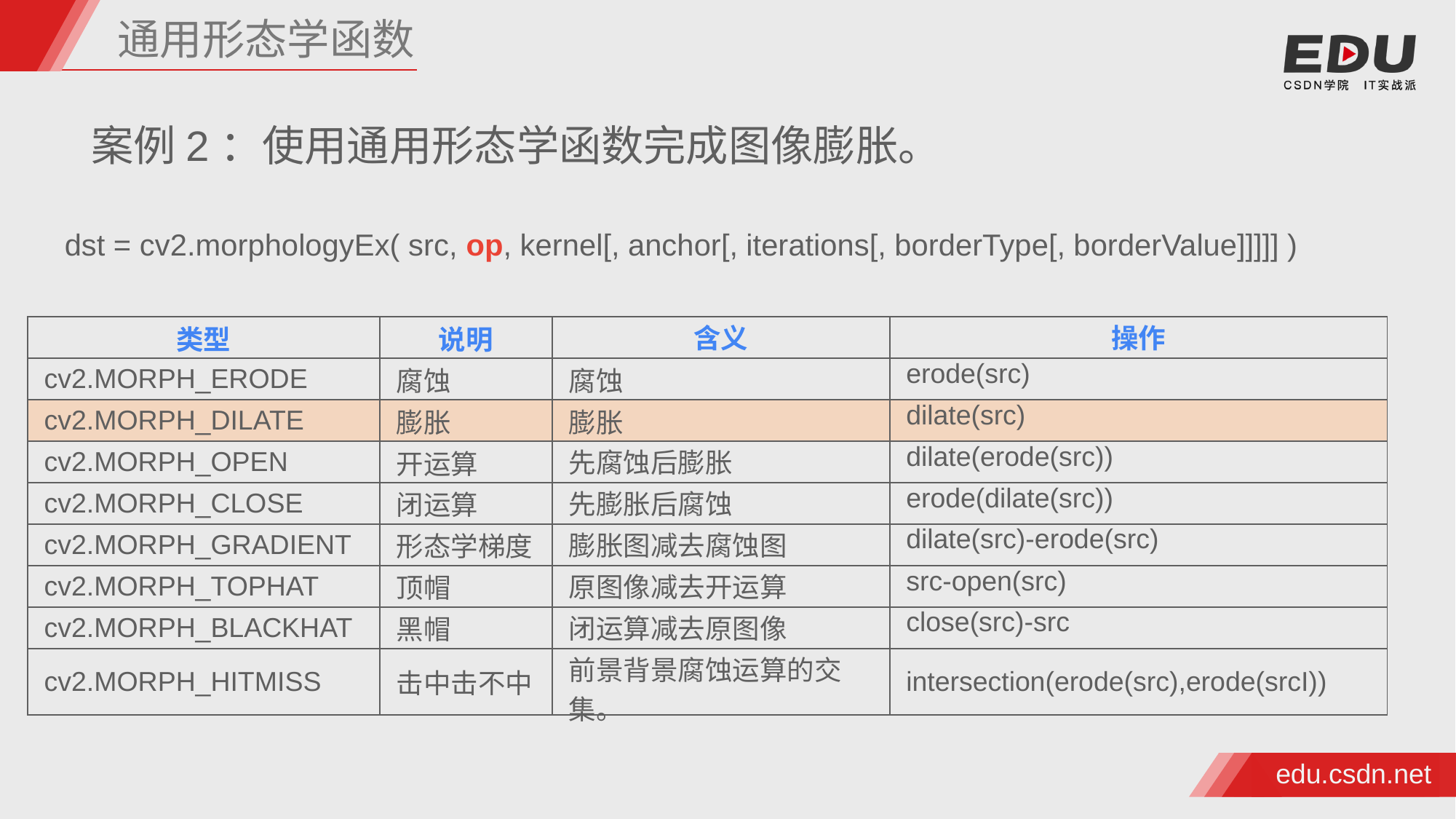

通用形态学函数

案例2：使用通用形态学函数完成图像膨胀。
dst = cv2.morphologyEx( src, op, kernel[, anchor[, iterations[, borderType[, borderValue]]]]] )
| 类型 | 说明 | 含义 | 操作 |
| --- | --- | --- | --- |
| cv2.MORPH\_ERODE | 腐蚀 | 腐蚀 | erode(src) |
| cv2.MORPH\_DILATE | 膨胀 | 膨胀 | dilate(src) |
| cv2.MORPH\_OPEN | 开运算 | 先腐蚀后膨胀 | dilate(erode(src)) |
| cv2.MORPH\_CLOSE | 闭运算 | 先膨胀后腐蚀 | erode(dilate(src)) |
| cv2.MORPH\_GRADIENT | 形态学梯度 | 膨胀图减去腐蚀图 | dilate(src)-erode(src) |
| cv2.MORPH\_TOPHAT | 顶帽 | 原图像减去开运算 | src-open(src) |
| cv2.MORPH\_BLACKHAT | 黑帽 | 闭运算减去原图像 | close(src)-src |
| cv2.MORPH\_HITMISS | 击中击不中 | 前景背景腐蚀运算的交集。 | intersection(erode(src),erode(srcI)) |